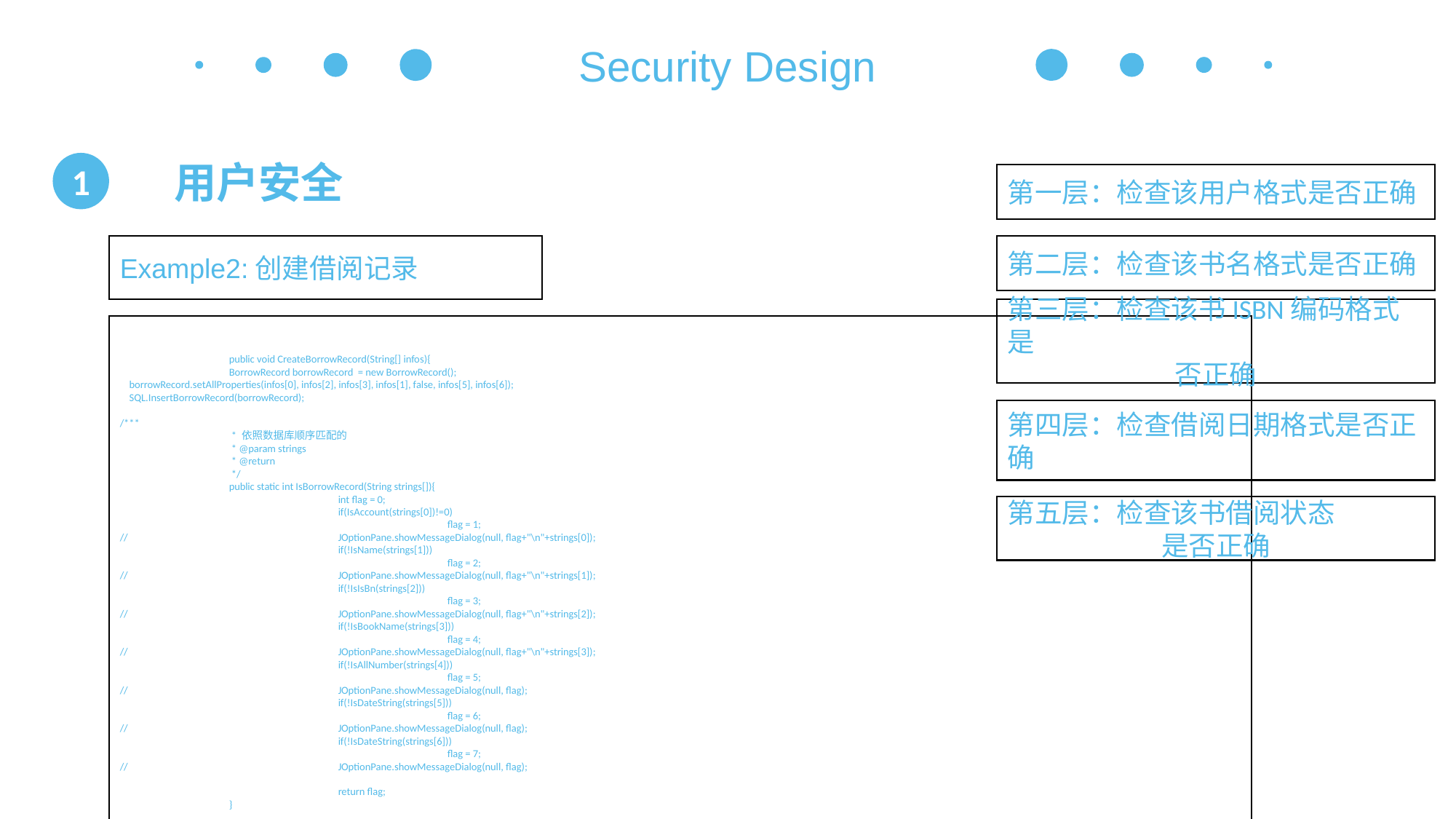

Security Design

    用户安全
1
第一层：检查该用户格式是否正确
Example2:创建借阅记录
第二层：检查该书名格式是否正确
第三层：检查该书ISBN编码格式是
否正确

	public void CreateBorrowRecord(String[] infos){
	BorrowRecord borrowRecord  = new BorrowRecord();
    borrowRecord.setAllProperties(infos[0], infos[2], infos[3], infos[1], false, infos[5], infos[6]);
    SQL.InsertBorrowRecord(borrowRecord);

/***
	 * 依照数据库顺序匹配的
	 * @param strings
	 * @return
	 */
	public static int IsBorrowRecord(String strings[]){
		int flag = 0;
		if(IsAccount(strings[0])!=0)
			flag = 1;
//		JOptionPane.showMessageDialog(null, flag+"\n"+strings[0]);
		if(!IsName(strings[1]))
			flag = 2;
//		JOptionPane.showMessageDialog(null, flag+"\n"+strings[1]);
		if(!IsIsBn(strings[2]))
			flag = 3;
//		JOptionPane.showMessageDialog(null, flag+"\n"+strings[2]);
		if(!IsBookName(strings[3]))
			flag = 4;
//		JOptionPane.showMessageDialog(null, flag+"\n"+strings[3]);
		if(!IsAllNumber(strings[4]))
			flag = 5;
//		JOptionPane.showMessageDialog(null, flag);
		if(!IsDateString(strings[5]))
			flag = 6;
//		JOptionPane.showMessageDialog(null, flag);
		if(!IsDateString(strings[6]))
			flag = 7;
//		JOptionPane.showMessageDialog(null, flag);

		return flag;
	}
第四层：检查借阅日期格式是否正确
第五层：检查该书借阅状态
是否正确